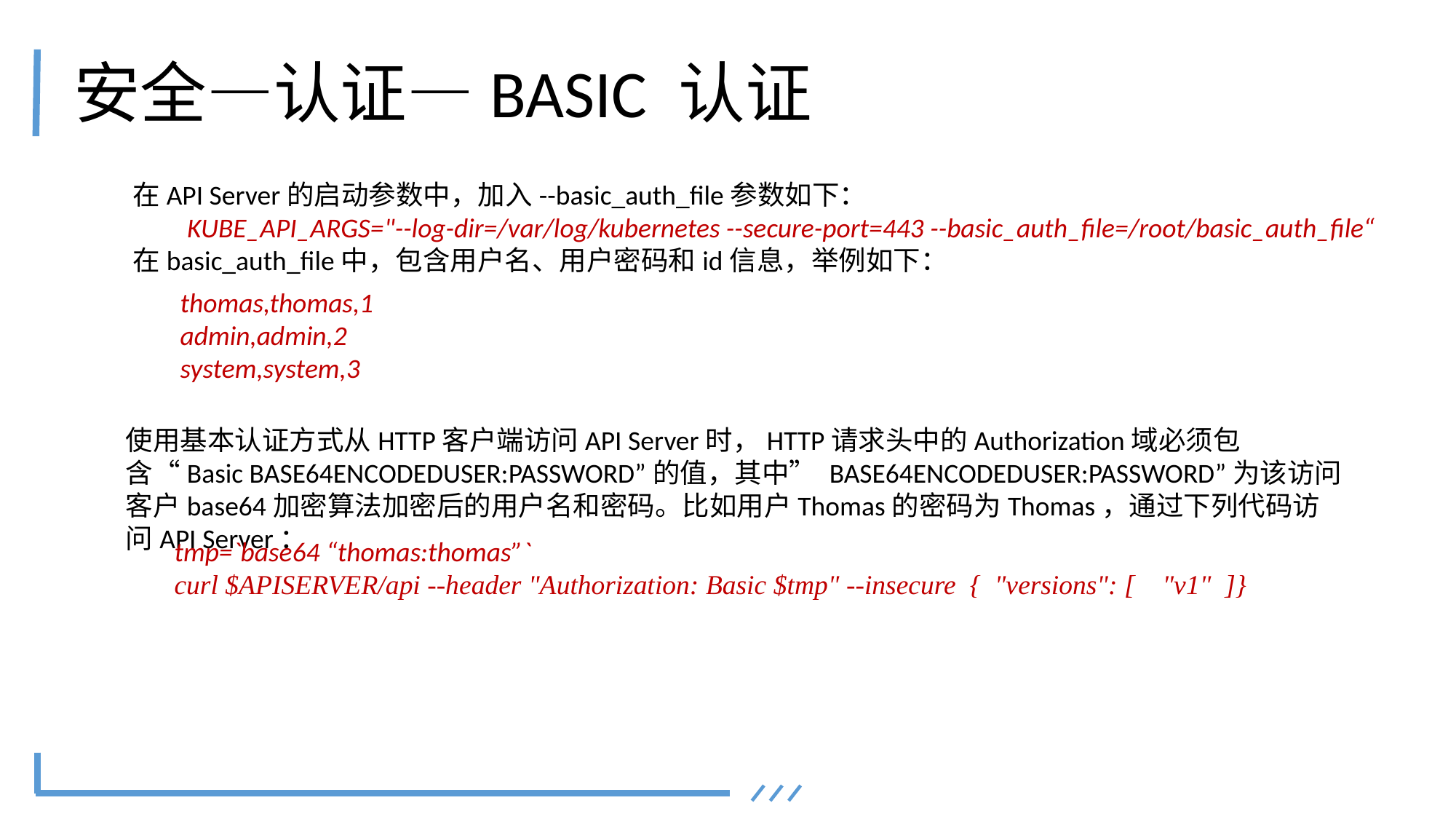

# 安全—认证—BASIC 认证
在API Server的启动参数中，加入--basic_auth_file参数如下：
KUBE_API_ARGS="--log-dir=/var/log/kubernetes --secure-port=443 --basic_auth_file=/root/basic_auth_file“
在basic_auth_file中，包含用户名、用户密码和id信息，举例如下：
thomas,thomas,1
admin,admin,2
system,system,3
使用基本认证方式从HTTP客户端访问API Server时，HTTP请求头中的Authorization域必须包含“Basic BASE64ENCODEDUSER:PASSWORD”的值，其中” BASE64ENCODEDUSER:PASSWORD”为该访问客户base64加密算法加密后的用户名和密码。比如用户Thomas的密码为Thomas，通过下列代码访问API Server：
tmp=`base64 “thomas:thomas”`
curl $APISERVER/api --header "Authorization: Basic $tmp" --insecure  {  "versions": [    "v1"  ]}